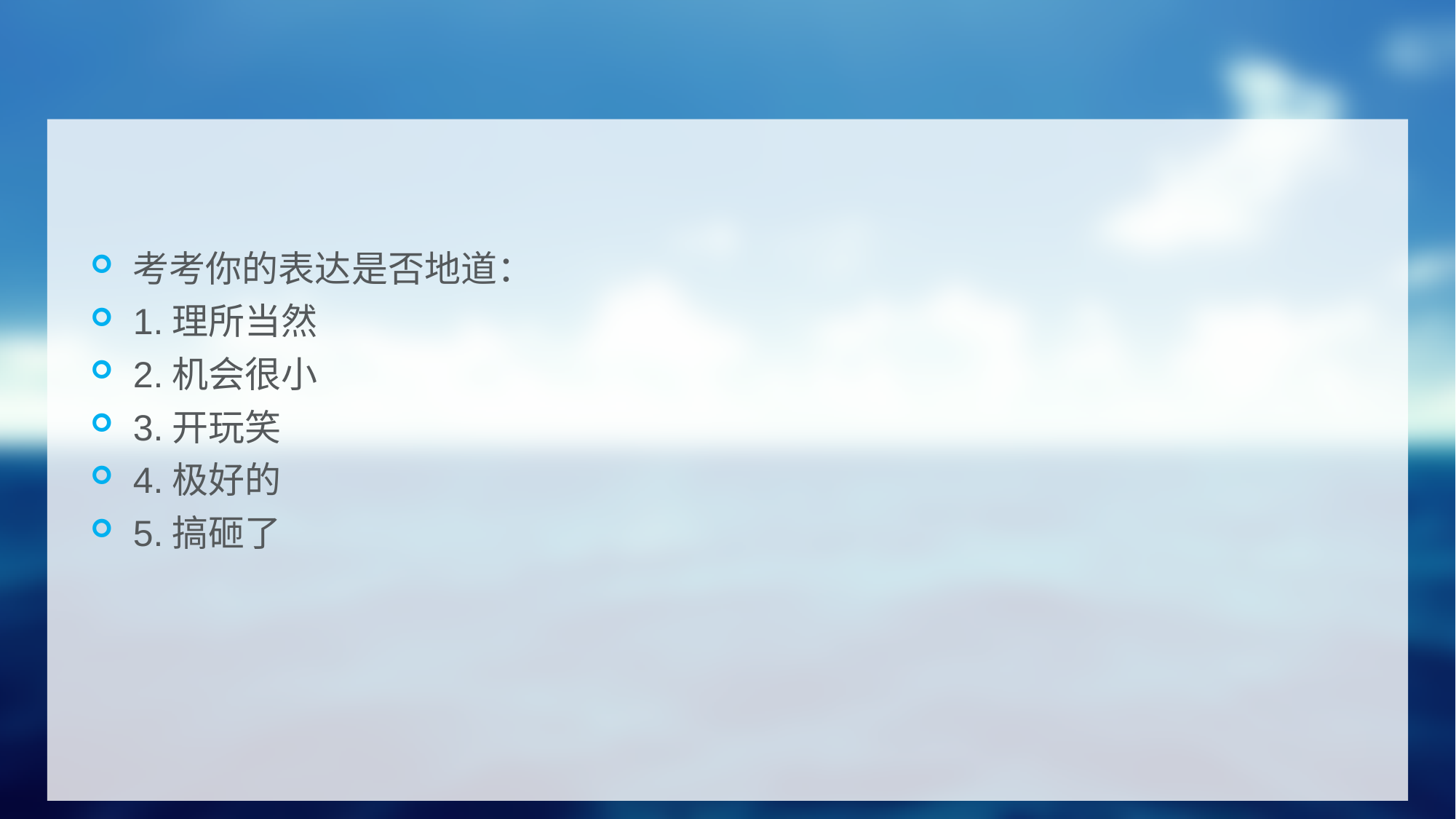

#
考考你的表达是否地道：
1.理所当然
2.机会很小
3.开玩笑
4.极好的
5.搞砸了